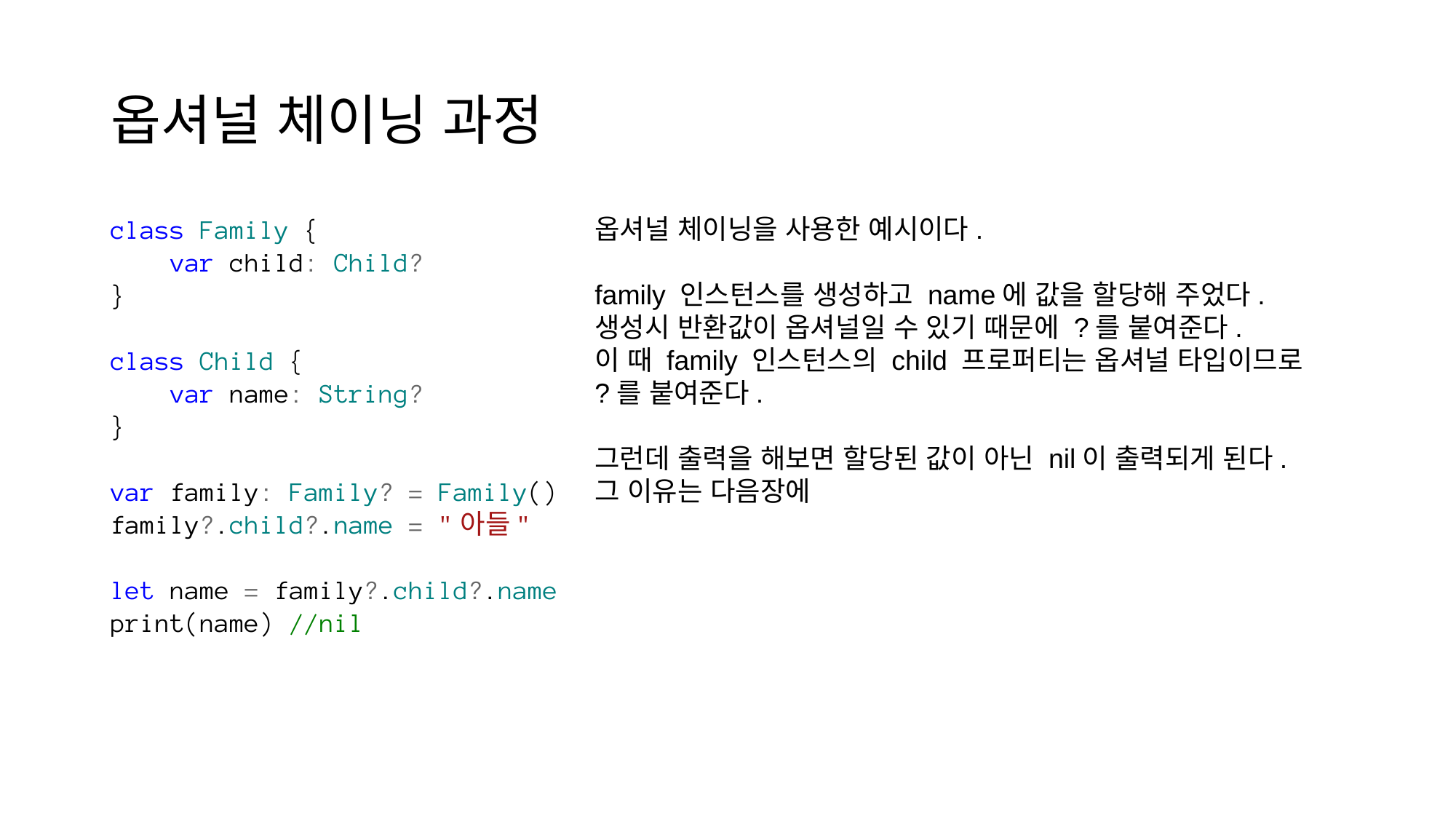

# 옵셔널 체이닝 과정
class Family {
    var child: Child?
}
class Child {
    var name: String?
}
var family: Family? = Family()
family?.child?.name = "아들"
let name = family?.child?.name
print(name) //nil

옵셔널 체이닝을 사용한 예시이다.

family 인스턴스를 생성하고 name에 값을 할당해 주었다.
생성시 반환값이 옵셔널일 수 있기 때문에 ?를 붙여준다.
이 때 family 인스턴스의 child 프로퍼티는 옵셔널 타입이므로
?를 붙여준다.

그런데 출력을 해보면 할당된 값이 아닌 nil이 출력되게 된다.
그 이유는 다음장에